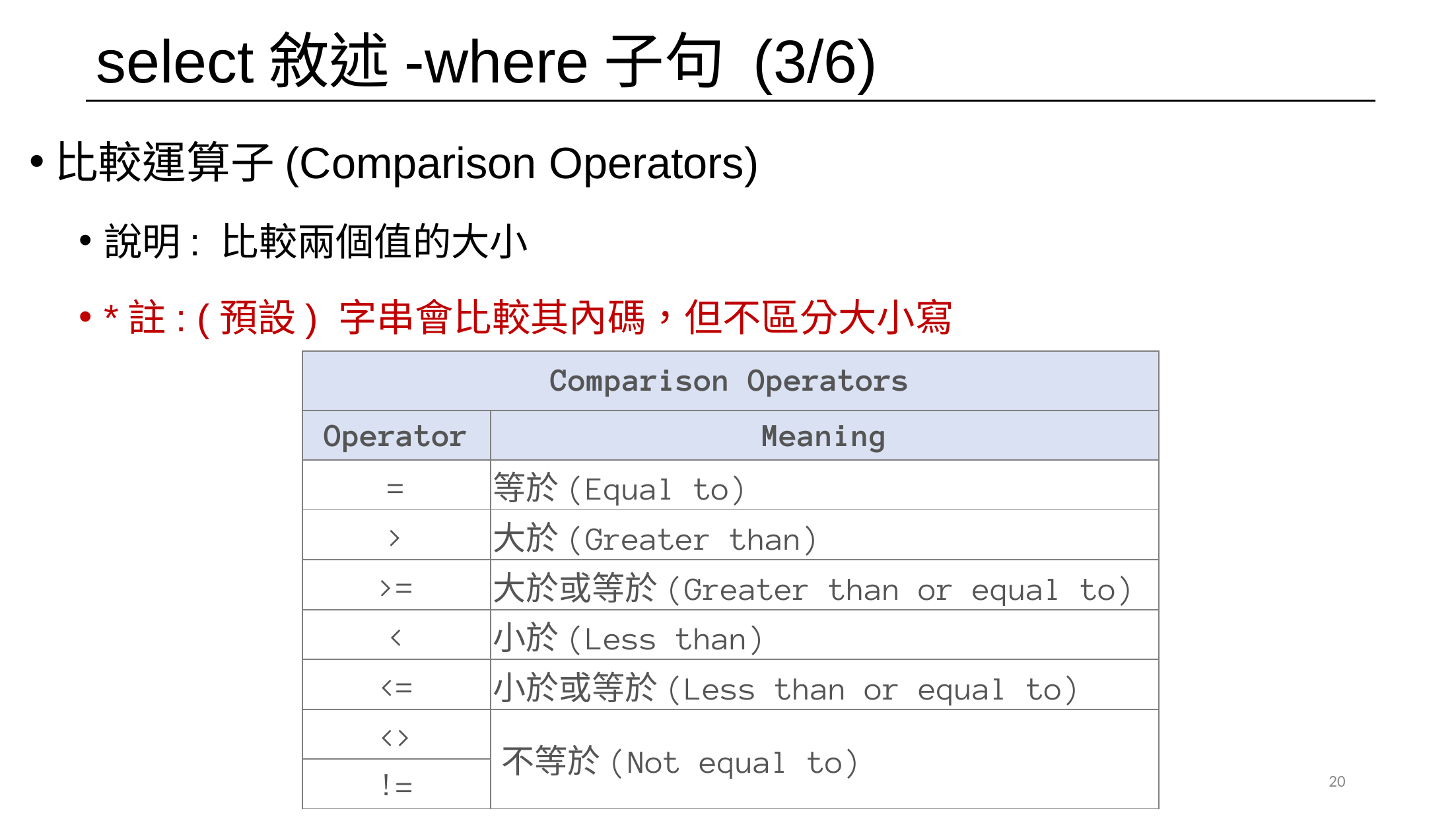

# select敘述-where子句 (3/6)
比較運算子(Comparison Operators)
說明: 比較兩個值的大小
*註: (預設) 字串會比較其內碼，但不區分大小寫

| Comparison Operators |  |
| --- | --- |
| Operator | Meaning |
| = | 等於(Equal to) |
| > | 大於(Greater than) |
| >= | 大於或等於(Greater than or equal to) |
| < | 小於(Less than) |
| <= | 小於或等於(Less than or equal to) |
| <> | 不等於(Not equal to) |
| != |  |
20